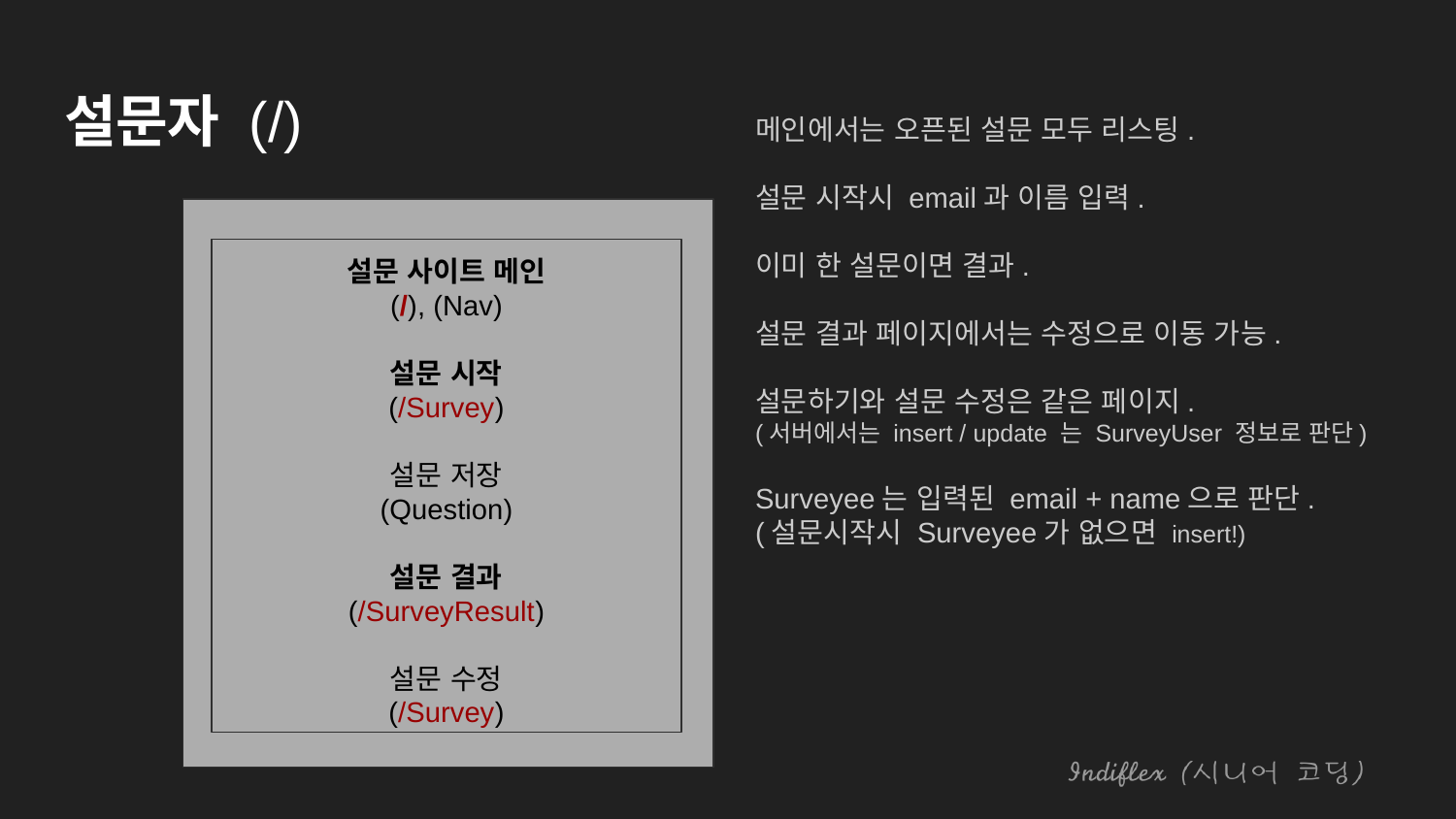

# 설문자 (/)
메인에서는 오픈된 설문 모두 리스팅.

설문 시작시 email과 이름 입력.

이미 한 설문이면 결과.

설문 결과 페이지에서는 수정으로 이동 가능.

설문하기와 설문 수정은 같은 페이지.
(서버에서는 insert / update 는 SurveyUser 정보로 판단)

Surveyee는 입력된 email + name으로 판단.
(설문시작시 Surveyee가 없으면 insert!)

설문 사이트 메인
(/), (Nav)

설문 시작
(/Survey)

설문 저장
(Question)

설문 결과
(/SurveyResult)

설문 수정
(/Survey)